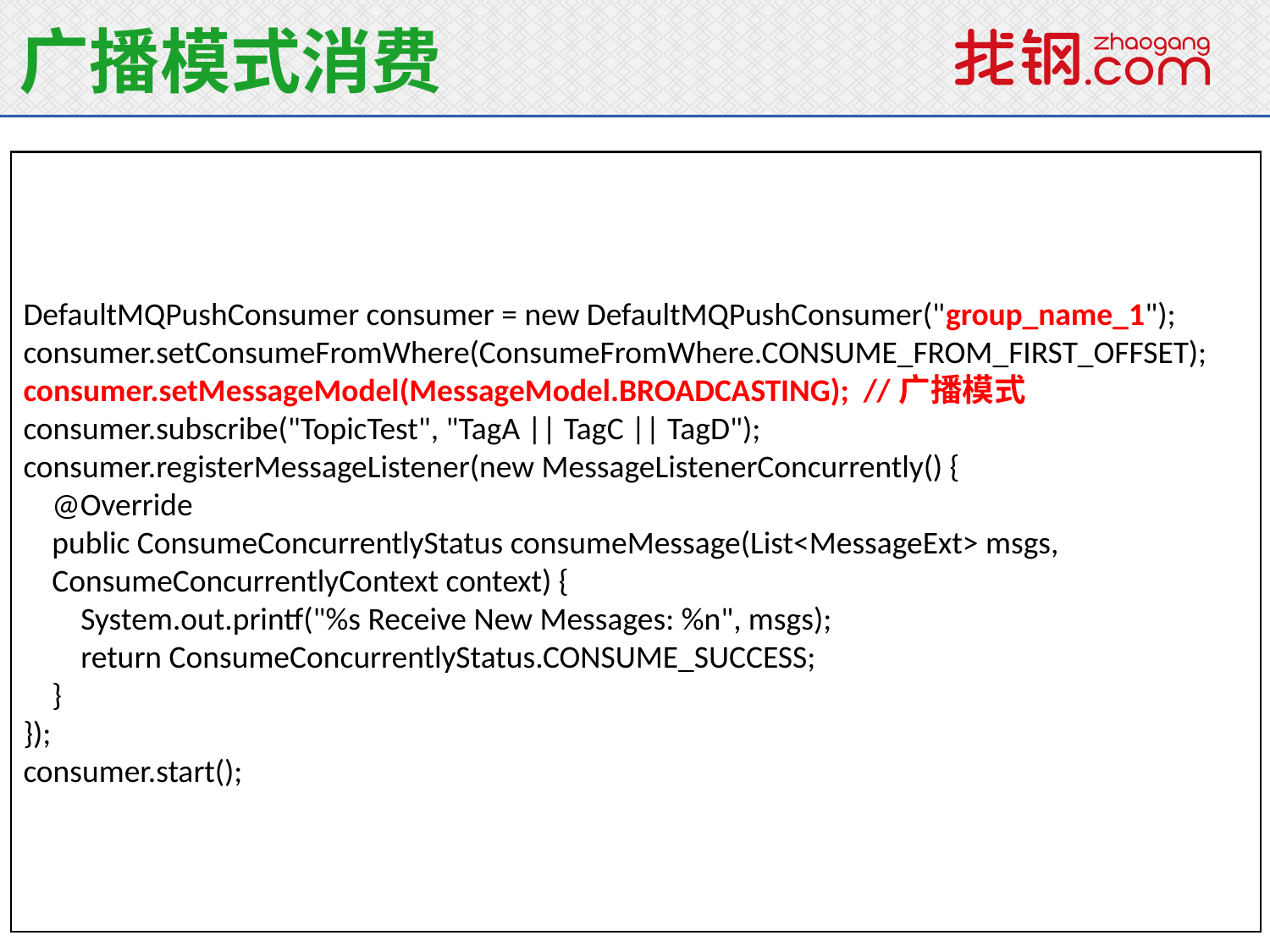

广播模式消费
DefaultMQPushConsumer consumer = new DefaultMQPushConsumer("group_name_1");
consumer.setConsumeFromWhere(ConsumeFromWhere.CONSUME_FROM_FIRST_OFFSET);
consumer.setMessageModel(MessageModel.BROADCASTING);  //广播模式
consumer.subscribe("TopicTest", "TagA || TagC || TagD");
consumer.registerMessageListener(new MessageListenerConcurrently() {
    @Override
    public ConsumeConcurrentlyStatus consumeMessage(List<MessageExt> msgs,
    ConsumeConcurrentlyContext context) {
        System.out.printf("%s Receive New Messages: %n", msgs);
        return ConsumeConcurrentlyStatus.CONSUME_SUCCESS;
    }
});
consumer.start();